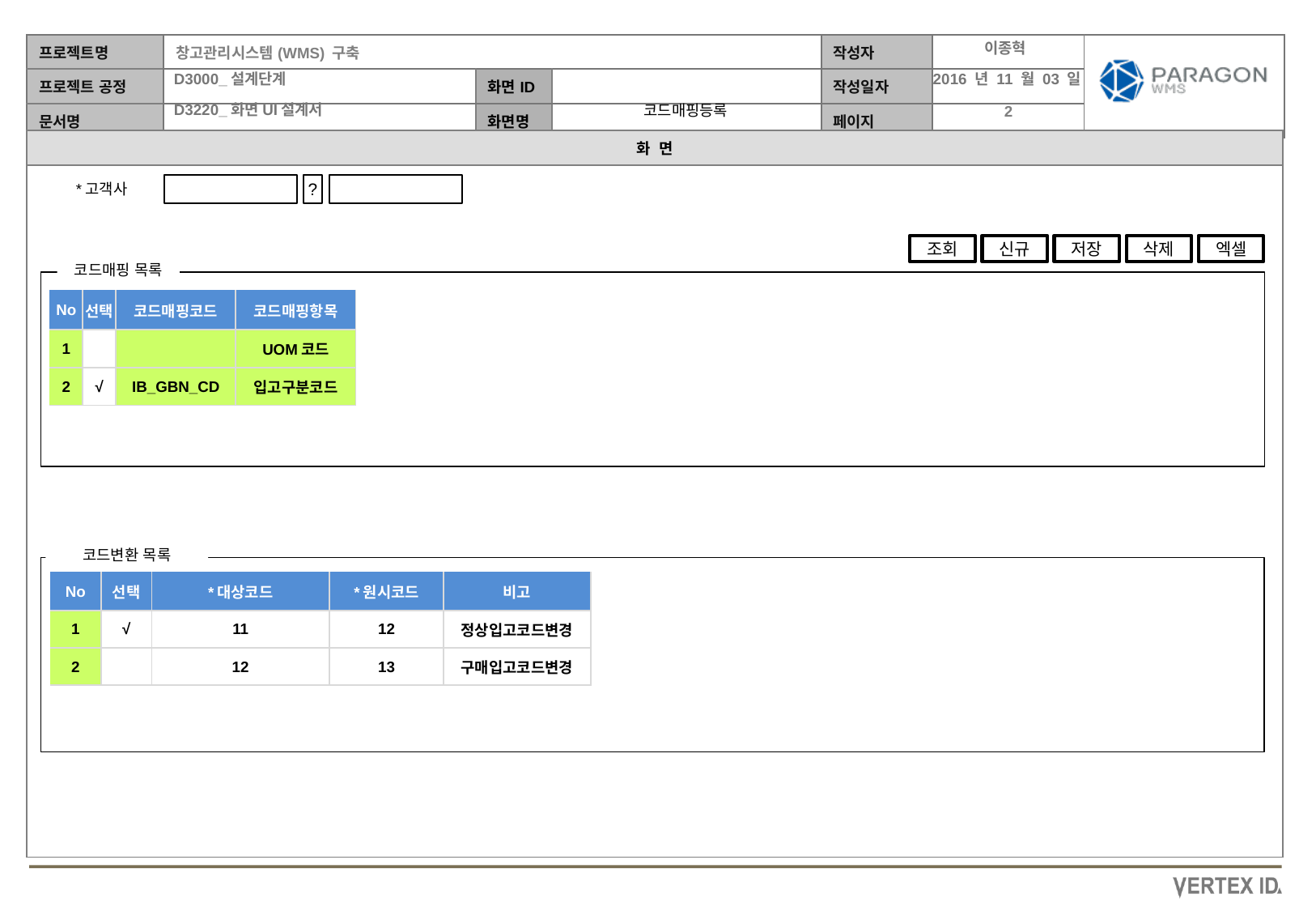

이종혁
2016 년 11 월 03 일
코드매핑등록
*고객사

?

조회
신규
저장
삭제
엑셀
코드매핑 목록

| No | 선택 | 코드매핑코드 | 코드매핑항목 |
| --- | --- | --- | --- |
| 1 |  |  | UOM코드 |
| 2 | √ | IB\_GBN\_CD | 입고구분코드 |
코드변환 목록

| No | 선택 | \*대상코드 | \*원시코드 | 비고 |
| --- | --- | --- | --- | --- |
| 1 | √ | 11 | 12 | 정상입고코드변경 |
| 2 |  | 12 | 13 | 구매입고코드변경 |